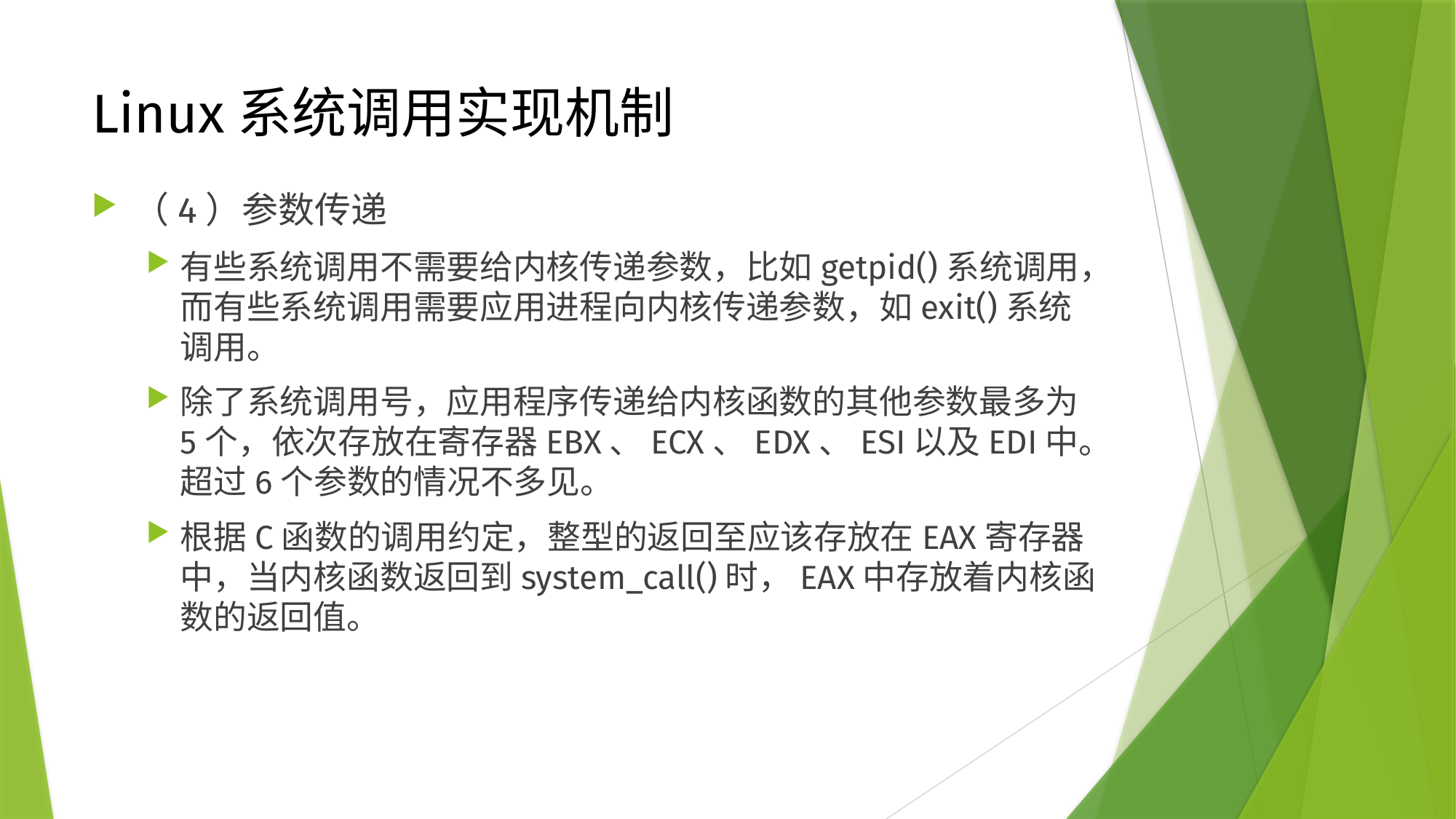

# Linux系统调用实现机制
（4）参数传递
有些系统调用不需要给内核传递参数，比如getpid()系统调用，而有些系统调用需要应用进程向内核传递参数，如exit()系统调用。
除了系统调用号，应用程序传递给内核函数的其他参数最多为5个，依次存放在寄存器EBX、ECX、EDX、ESI以及EDI中。超过6个参数的情况不多见。
根据C函数的调用约定，整型的返回至应该存放在EAX寄存器中，当内核函数返回到system_call()时，EAX中存放着内核函数的返回值。